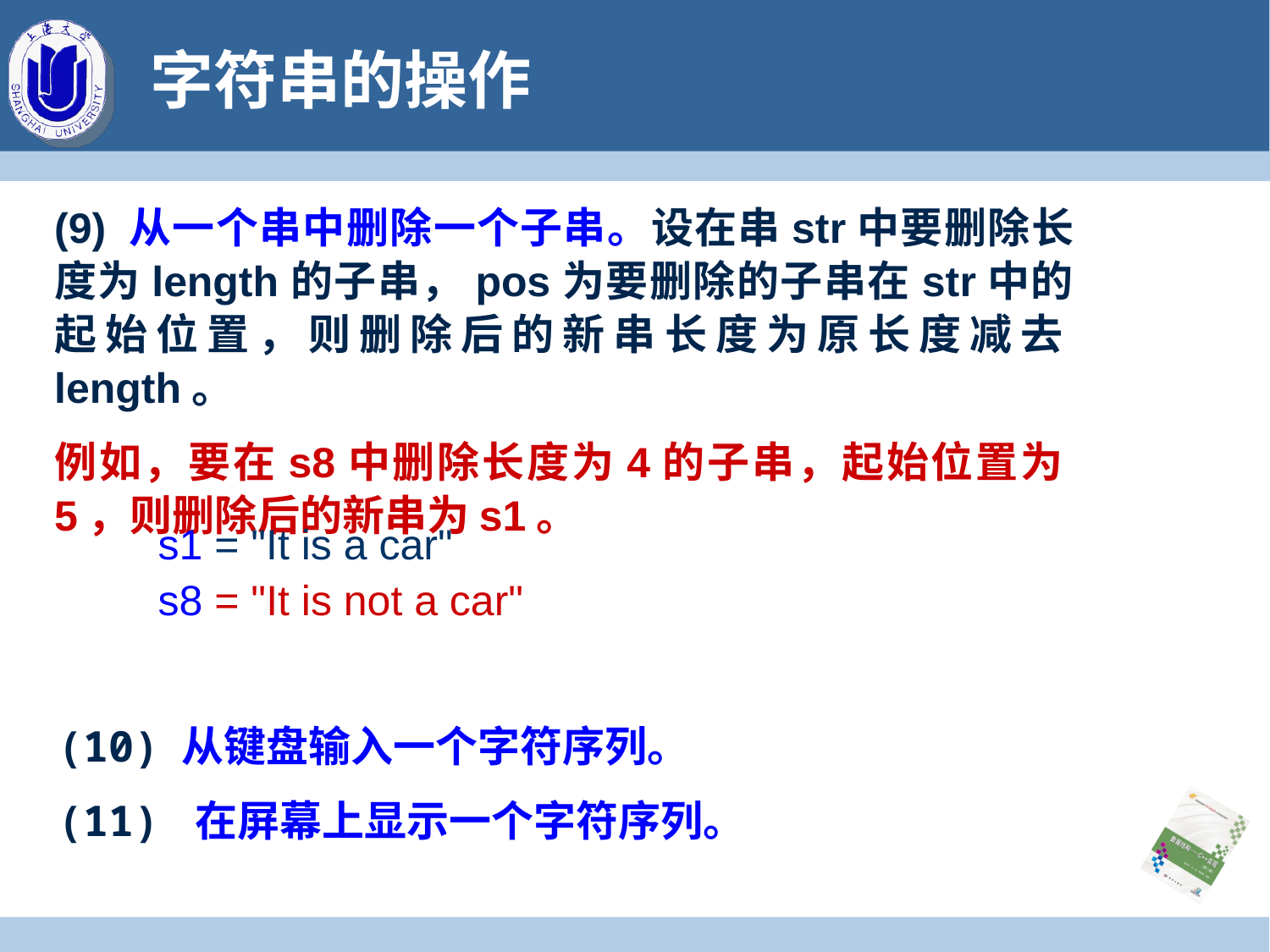

# 字符串的操作
(9) 从一个串中删除一个子串。设在串str中要删除长度为length的子串，pos为要删除的子串在str中的起始位置，则删除后的新串长度为原长度减去length。
例如，要在s8中删除长度为4的子串，起始位置为5，则删除后的新串为s1。
s1 = "It is a car"
s8 = "It is not a car"
 (10) 从键盘输入一个字符序列。
 (11) 在屏幕上显示一个字符序列。